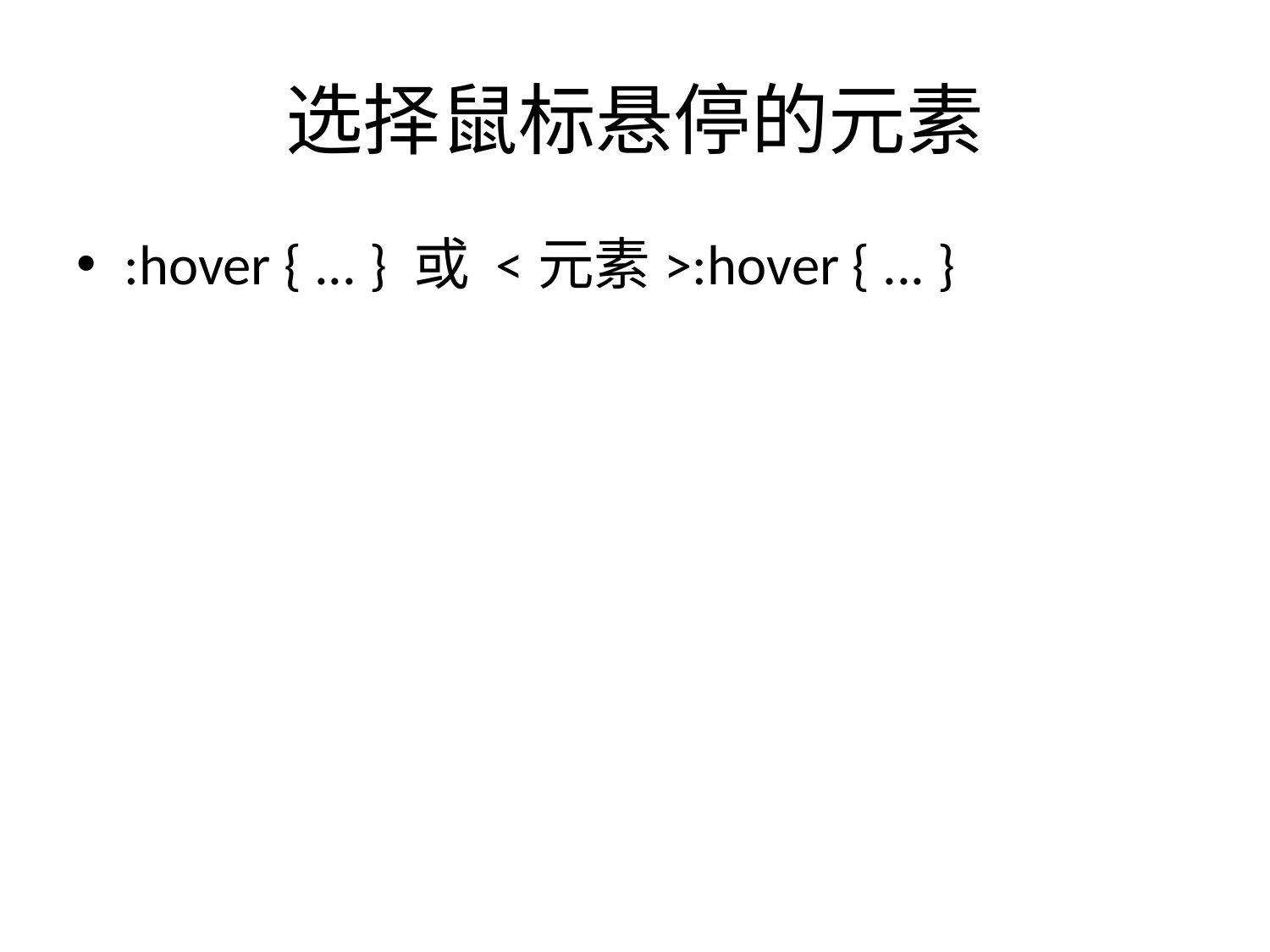

# 选择鼠标悬停的元素
:hover { ... } 或 <元素>:hover { ... }